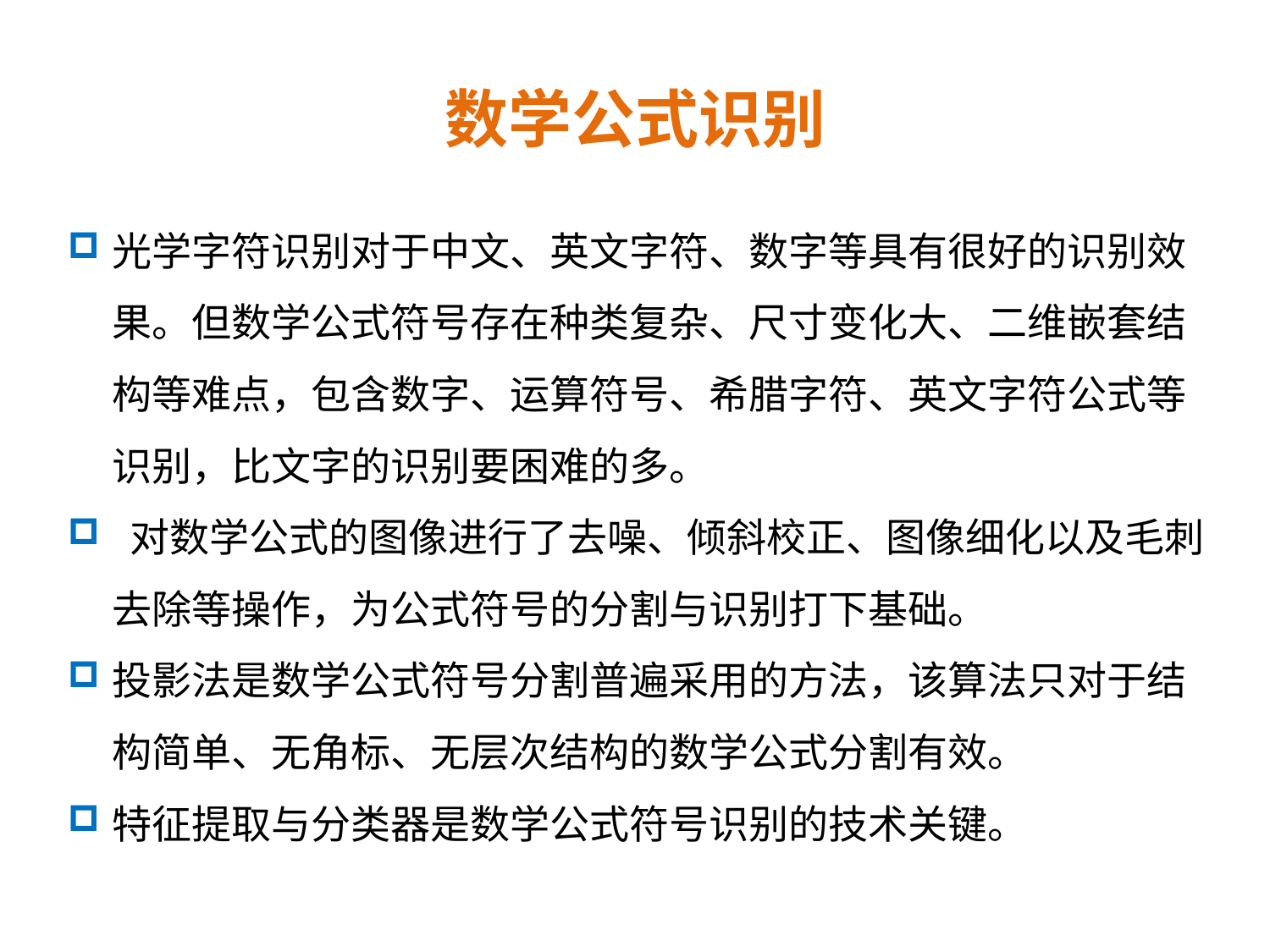

# 数学公式识别
光学字符识别对于中文、英文字符、数字等具有很好的识别效果。但数学公式符号存在种类复杂、尺寸变化大、二维嵌套结构等难点，包含数字、运算符号、希腊字符、英文字符公式等识别，比文字的识别要困难的多。
 对数学公式的图像进行了去噪、倾斜校正、图像细化以及毛刺去除等操作，为公式符号的分割与识别打下基础。
投影法是数学公式符号分割普遍采用的方法，该算法只对于结构简单、无角标、无层次结构的数学公式分割有效。
特征提取与分类器是数学公式符号识别的技术关键。